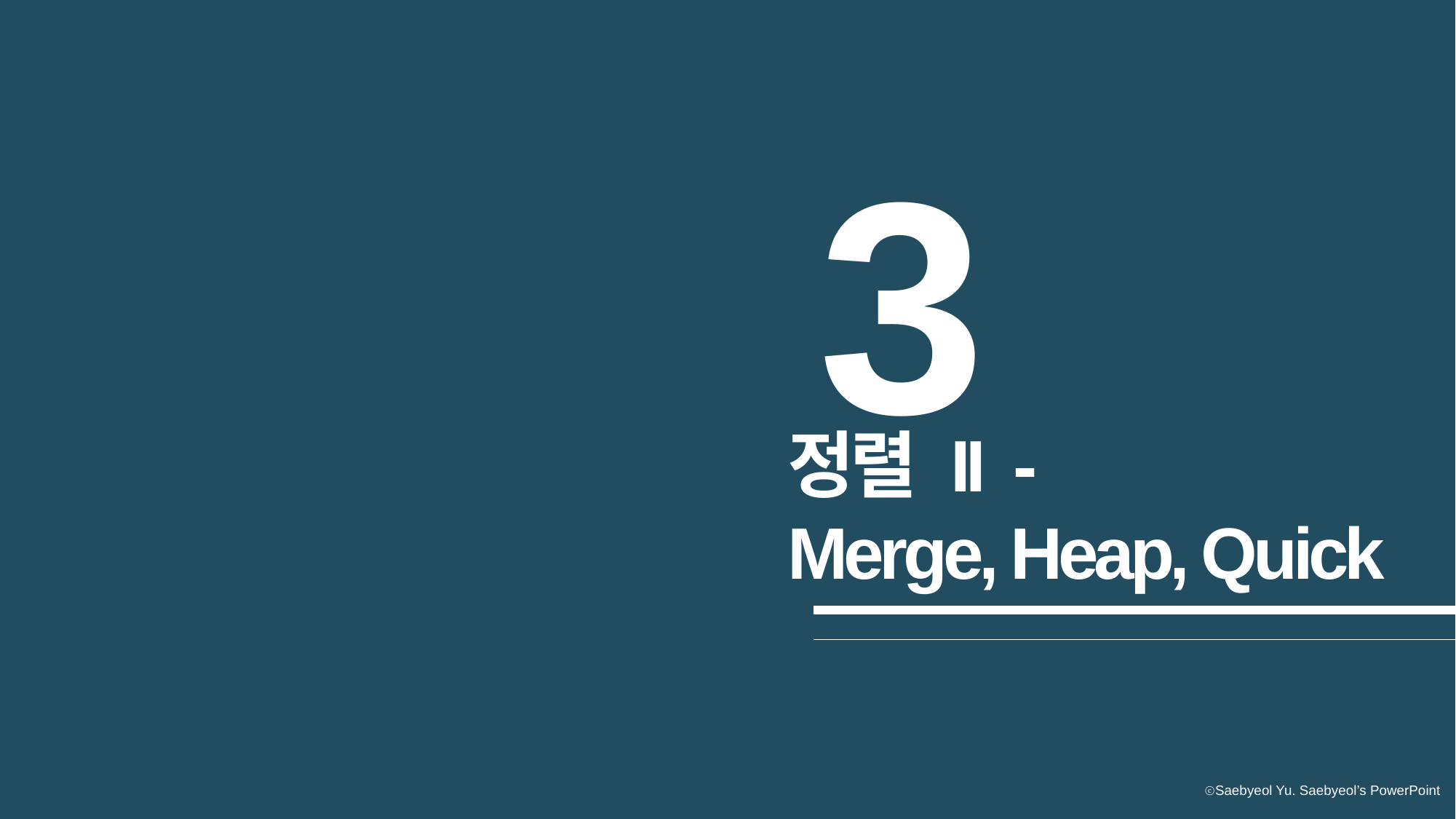

3
정렬 II  -
Merge, Heap, Quick